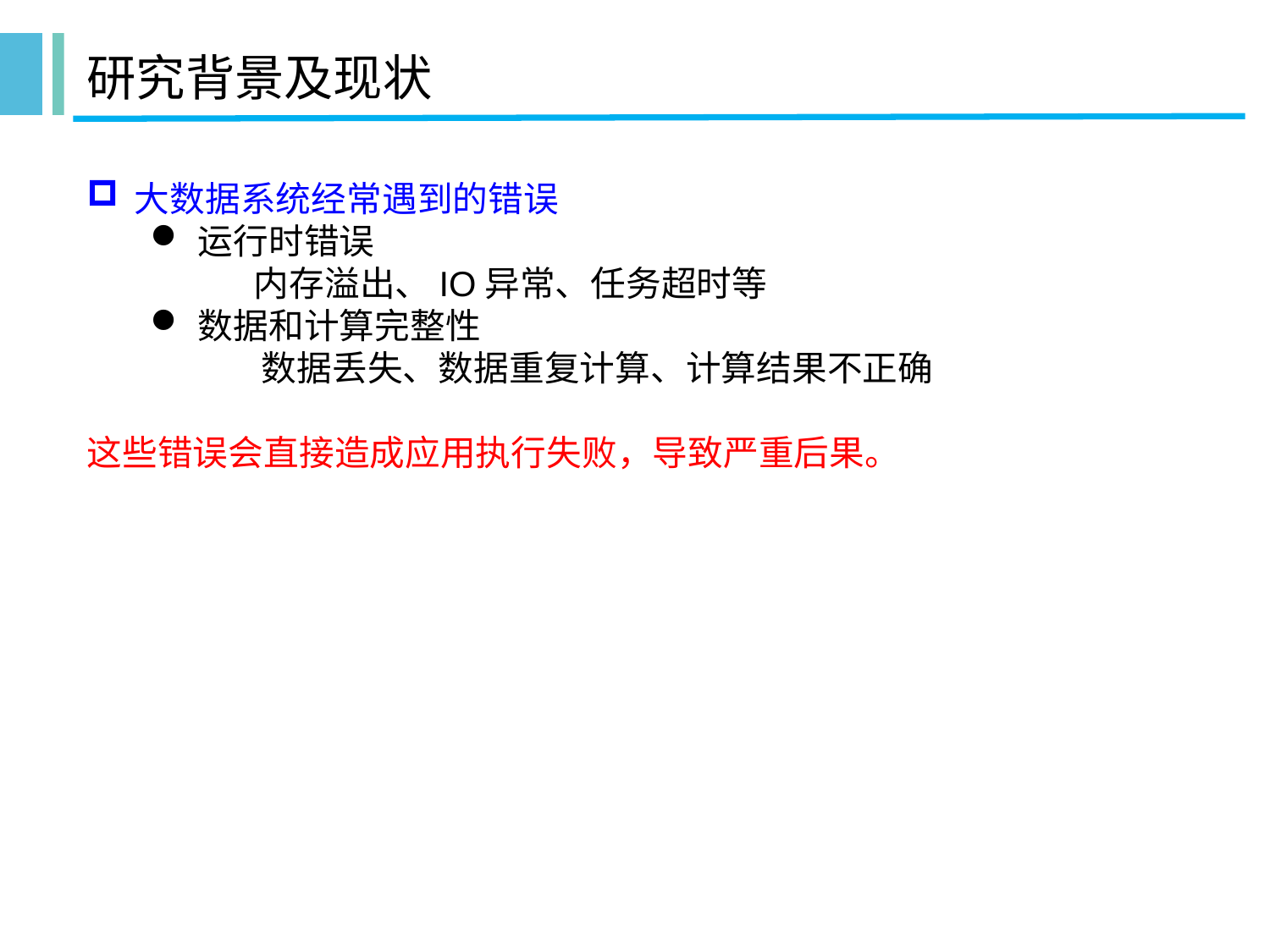

# 研究背景及现状
大数据系统经常遇到的错误
运行时错误
    内存溢出、IO异常、任务超时等
数据和计算完整性
	数据丢失、数据重复计算、计算结果不正确

这些错误会直接造成应用执行失败，导致严重后果。